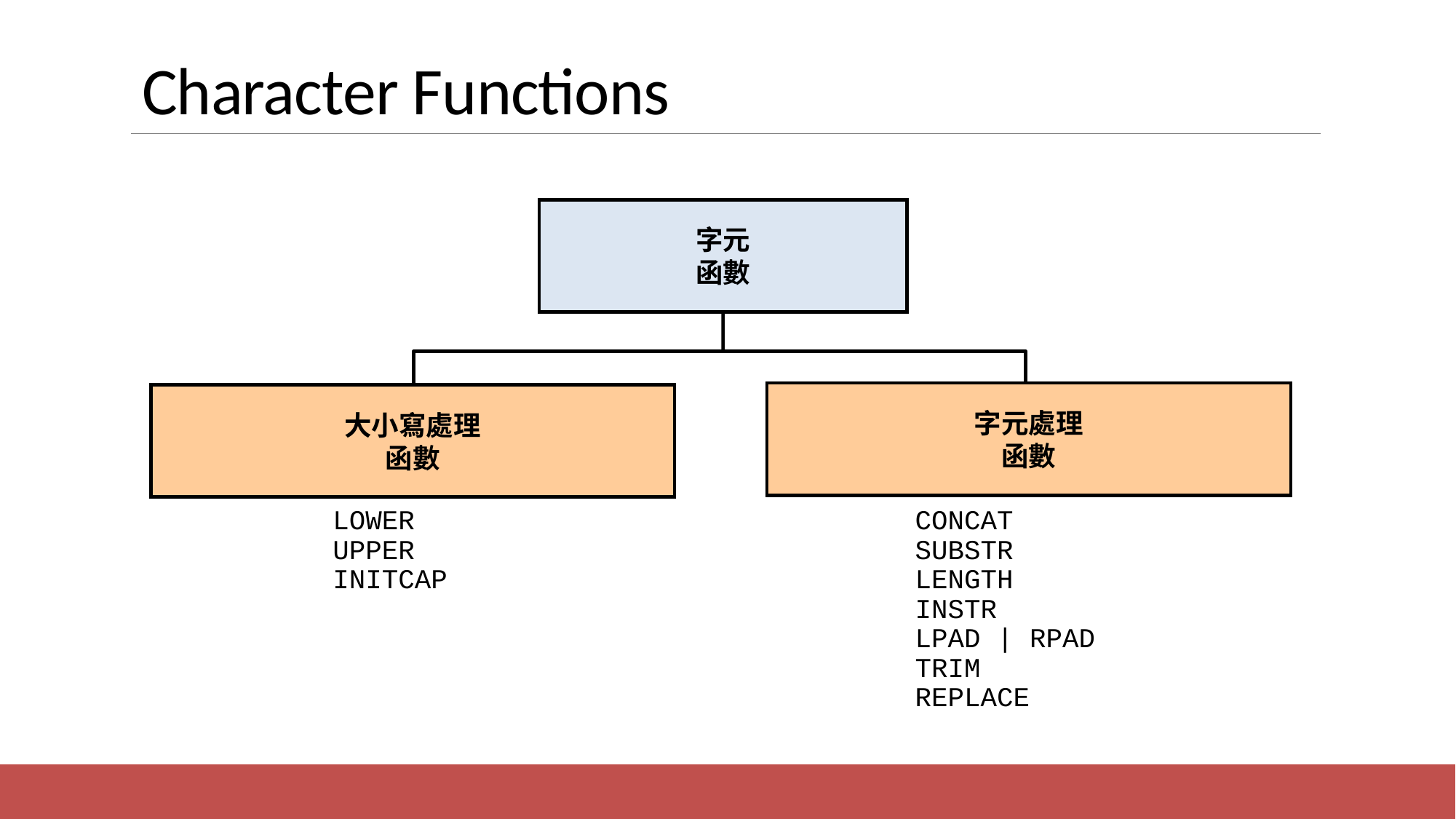

# Character Functions
字元
函數

字元處理
函數
大小寫處理
函數
LOWER
UPPER
INITCAP
CONCAT
SUBSTR
LENGTH
INSTR
LPAD | RPAD
TRIM
REPLACE